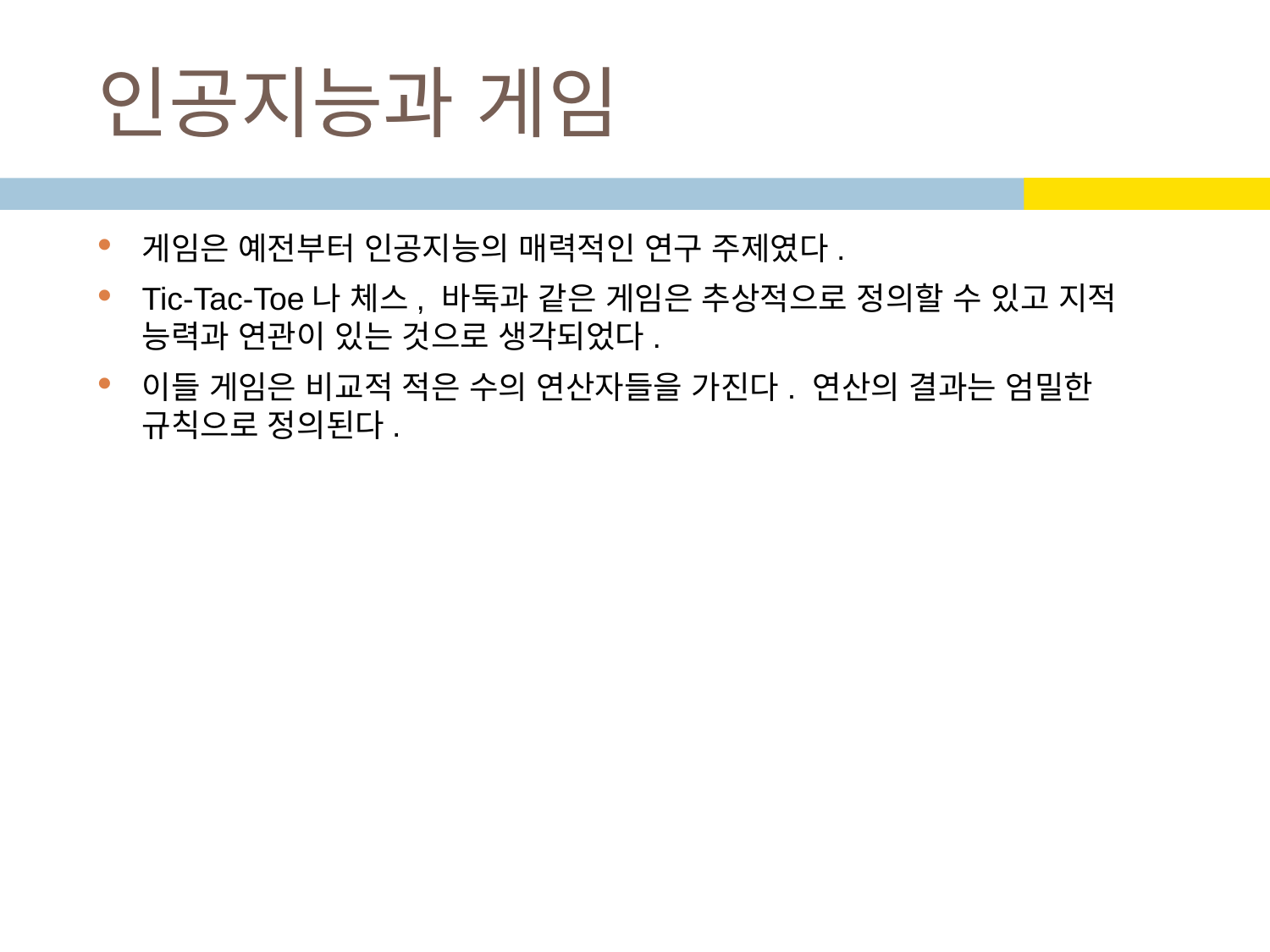

# 인공지능과 게임
게임은 예전부터 인공지능의 매력적인 연구 주제였다.
Tic-Tac-Toe나 체스, 바둑과 같은 게임은 추상적으로 정의할 수 있고 지적 능력과 연관이 있는 것으로 생각되었다.
이들 게임은 비교적 적은 수의 연산자들을 가진다. 연산의 결과는 엄밀한 규칙으로 정의된다.